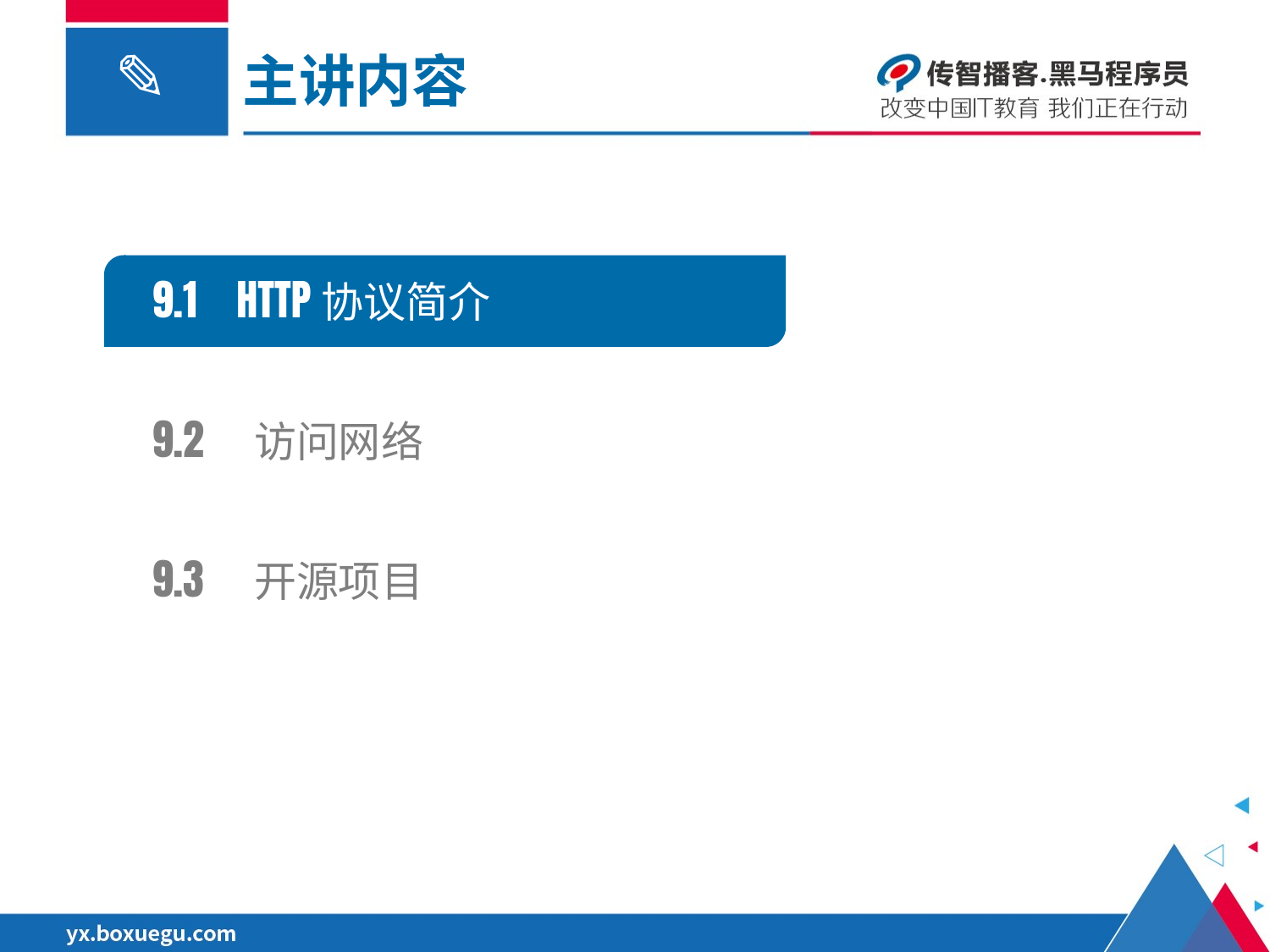

主讲内容

9.1    HTTP协议简介
9.2    访问网络
9.3    开源项目